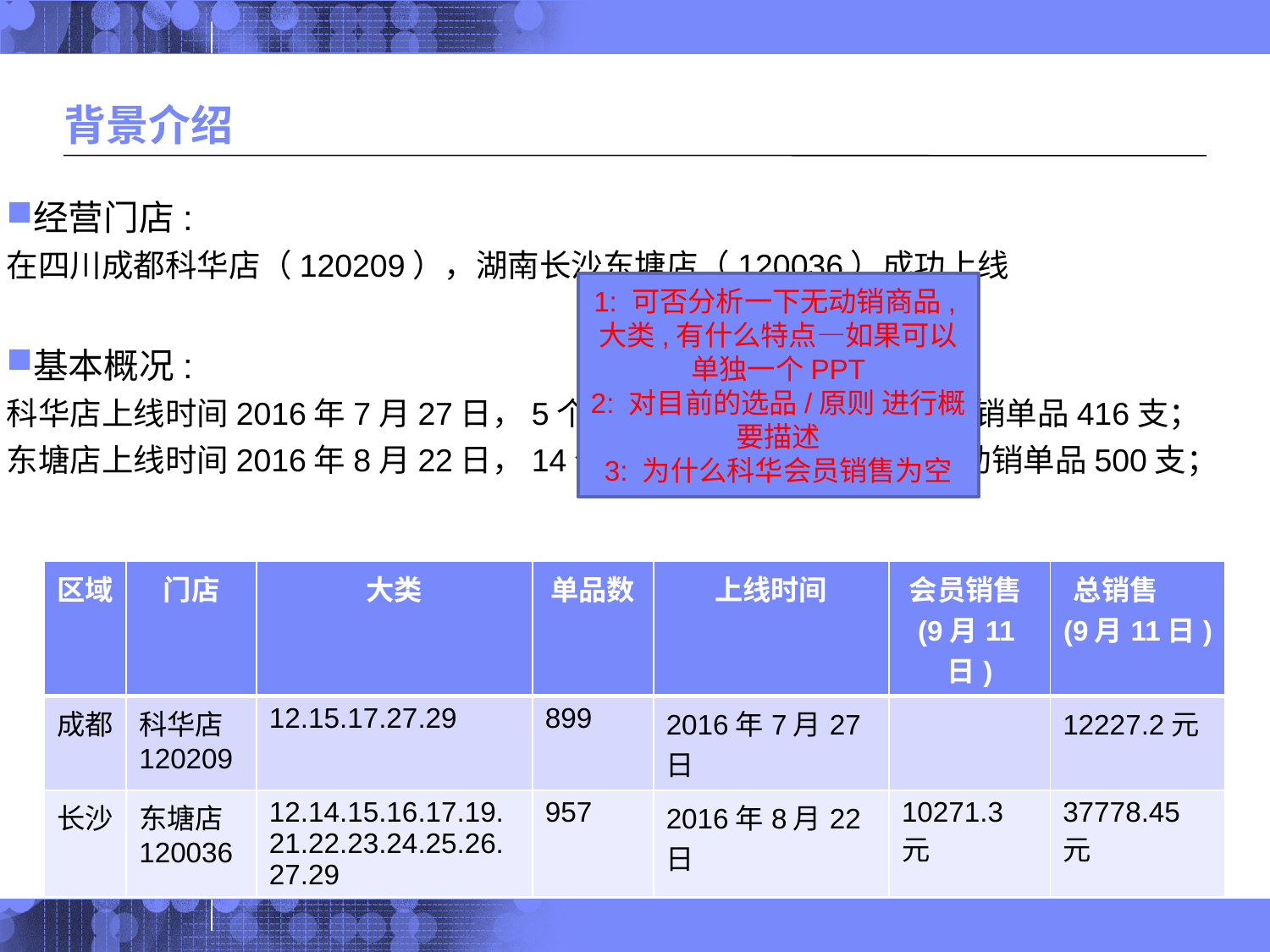

# 背景介绍
经营门店:
在四川成都科华店（120209），湖南长沙东塘店（120036）成功上线

基本概况:
科华店上线时间2016年7月27日，5个大类，上架商品899支；动销单品416支；
东塘店上线时间2016年8月22日，14个大类，上架商品957支；动销单品500支；

1: 可否分析一下无动销商品,大类,有什么特点—如果可以单独一个PPT
2: 对目前的选品/原则 进行概要描述
3: 为什么科华会员销售为空
| 区域 | 门店 | 大类 | 单品数 | 上线时间 | 会员销售(9月11日) | 总销售 (9月11日) |
| --- | --- | --- | --- | --- | --- | --- |
| 成都 | 科华店120209 | 12.15.17.27.29 | 899 | 2016年7月27日 |  | 12227.2元 |
| 长沙 | 东塘店120036 | 12.14.15.16.17.19.21.22.23.24.25.26.27.29 | 957 | 2016年8月22日 | 10271.3元 | 37778.45元 |